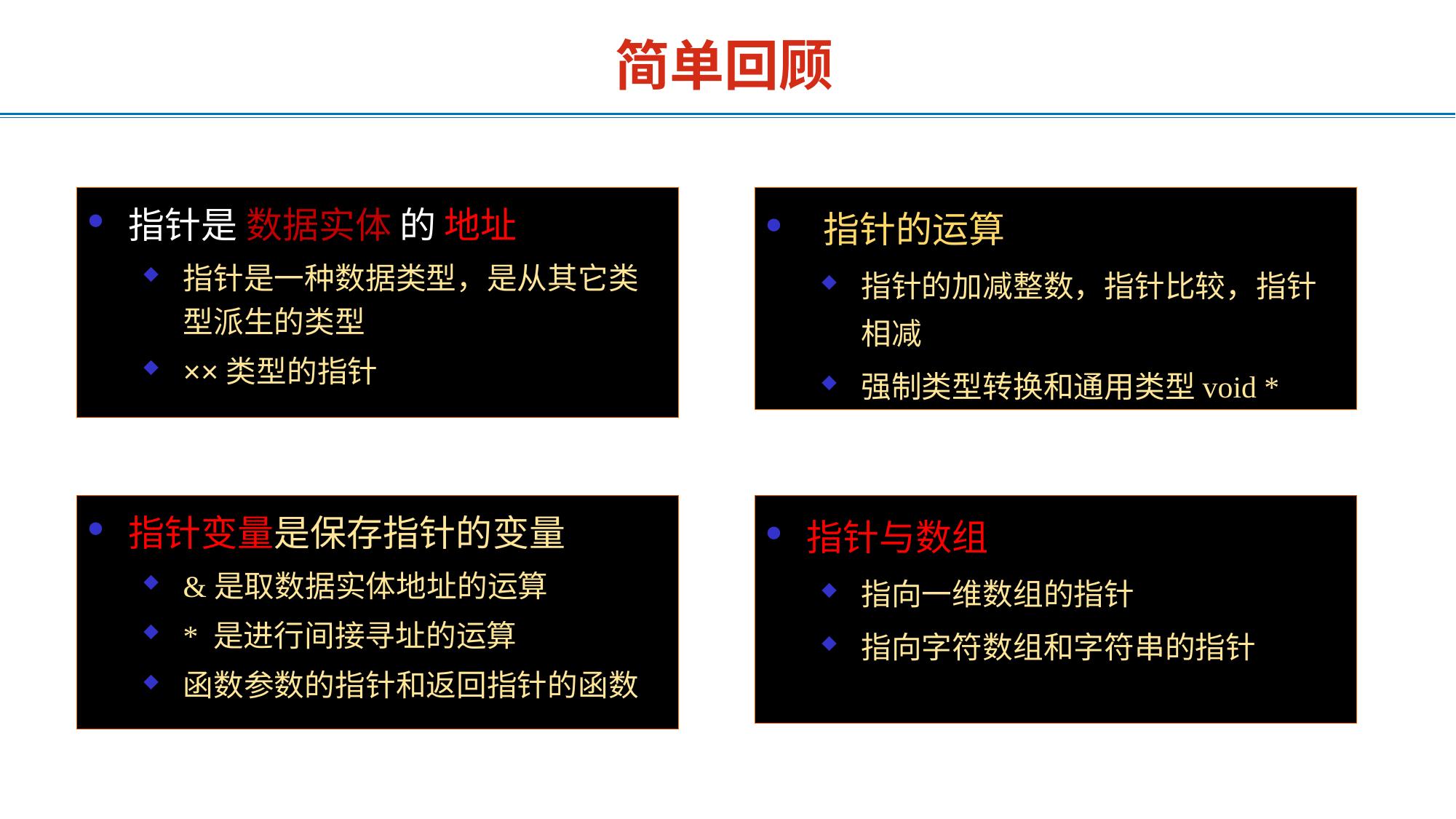

简单回顾
指针是 数据实体 的 地址
指针是一种数据类型，是从其它类型派生的类型
××类型的指针
 指针的运算
指针的加减整数，指针比较，指针相减
强制类型转换和通用类型void *
指针变量是保存指针的变量
&是取数据实体地址的运算
* 是进行间接寻址的运算
函数参数的指针和返回指针的函数
指针与数组
指向一维数组的指针
指向字符数组和字符串的指针